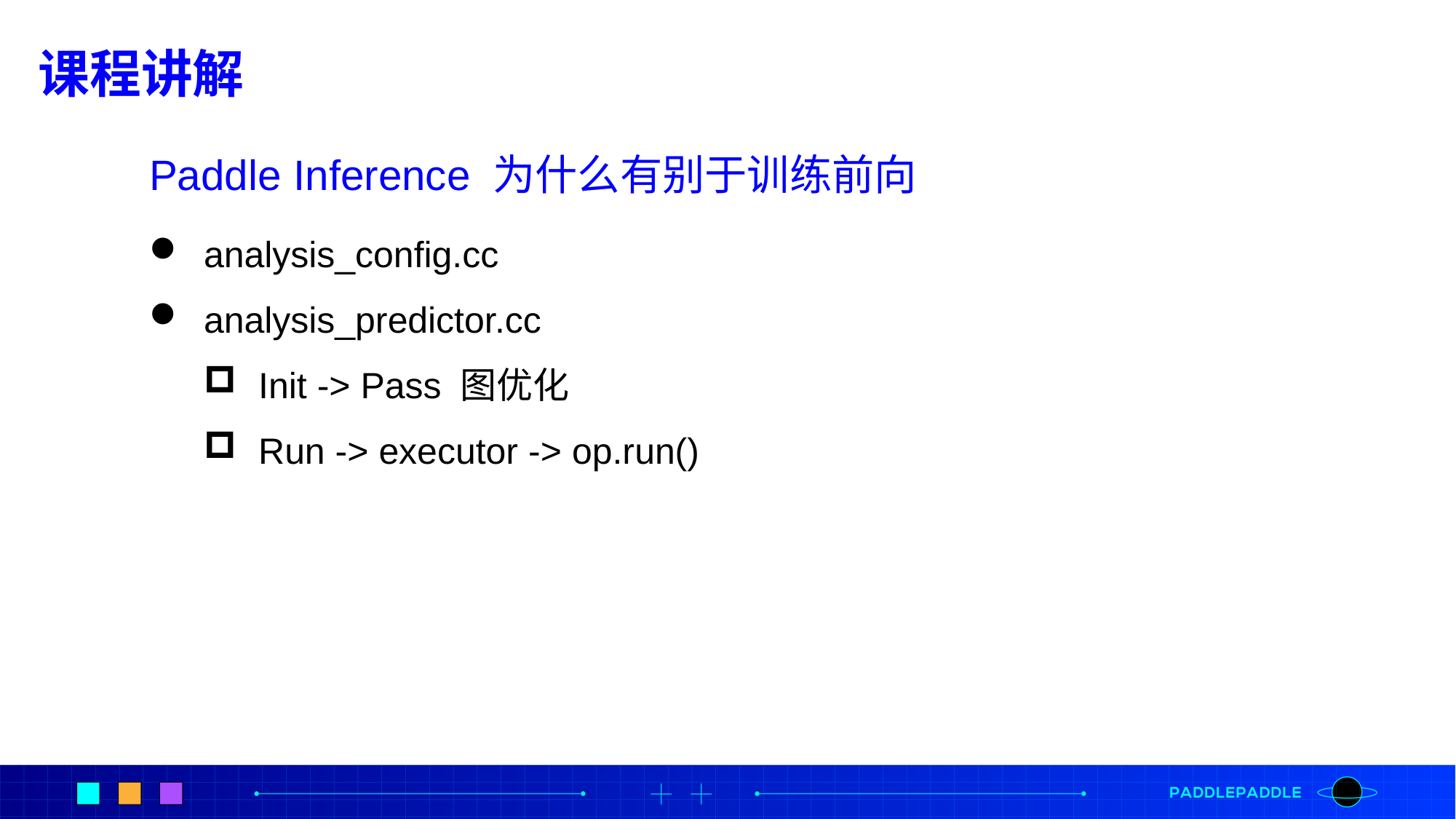

课程讲解
Paddle Inference 为什么有别于训练前向
analysis_config.cc
analysis_predictor.cc
Init -> Pass 图优化
Run -> executor -> op.run()